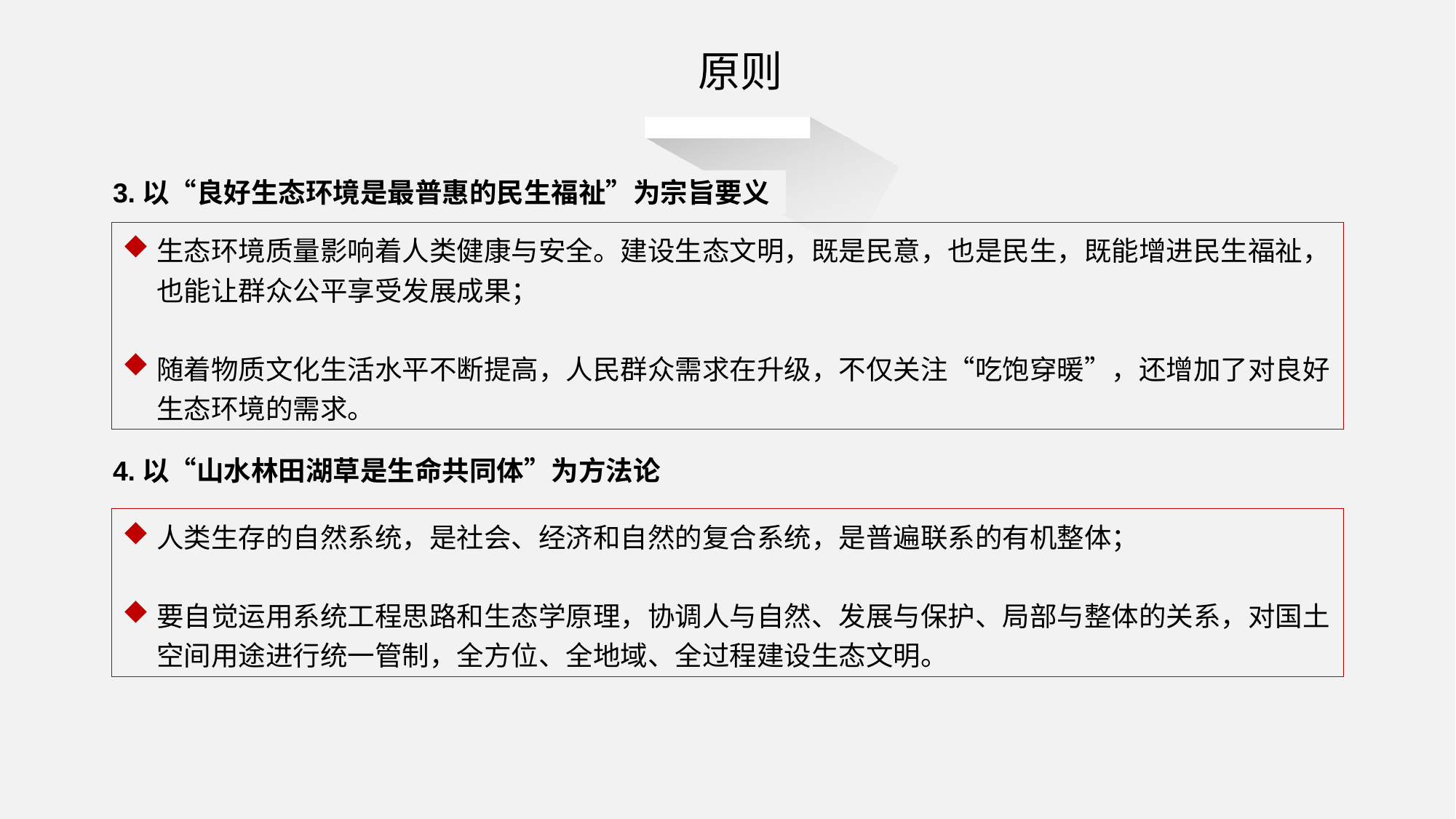

原则

3.以“良好生态环境是最普惠的民生福祉”为宗旨要义
生态环境质量影响着人类健康与安全。建设生态文明，既是民意，也是民生，既能增进民生福祉，也能让群众公平享受发展成果；

随着物质文化生活水平不断提高，人民群众需求在升级，不仅关注“吃饱穿暖”，还增加了对良好生态环境的需求。
4.以“山水林田湖草是生命共同体”为方法论
人类生存的自然系统，是社会、经济和自然的复合系统，是普遍联系的有机整体；

要自觉运用系统工程思路和生态学原理，协调人与自然、发展与保护、局部与整体的关系，对国土空间用途进行统一管制，全方位、全地域、全过程建设生态文明。